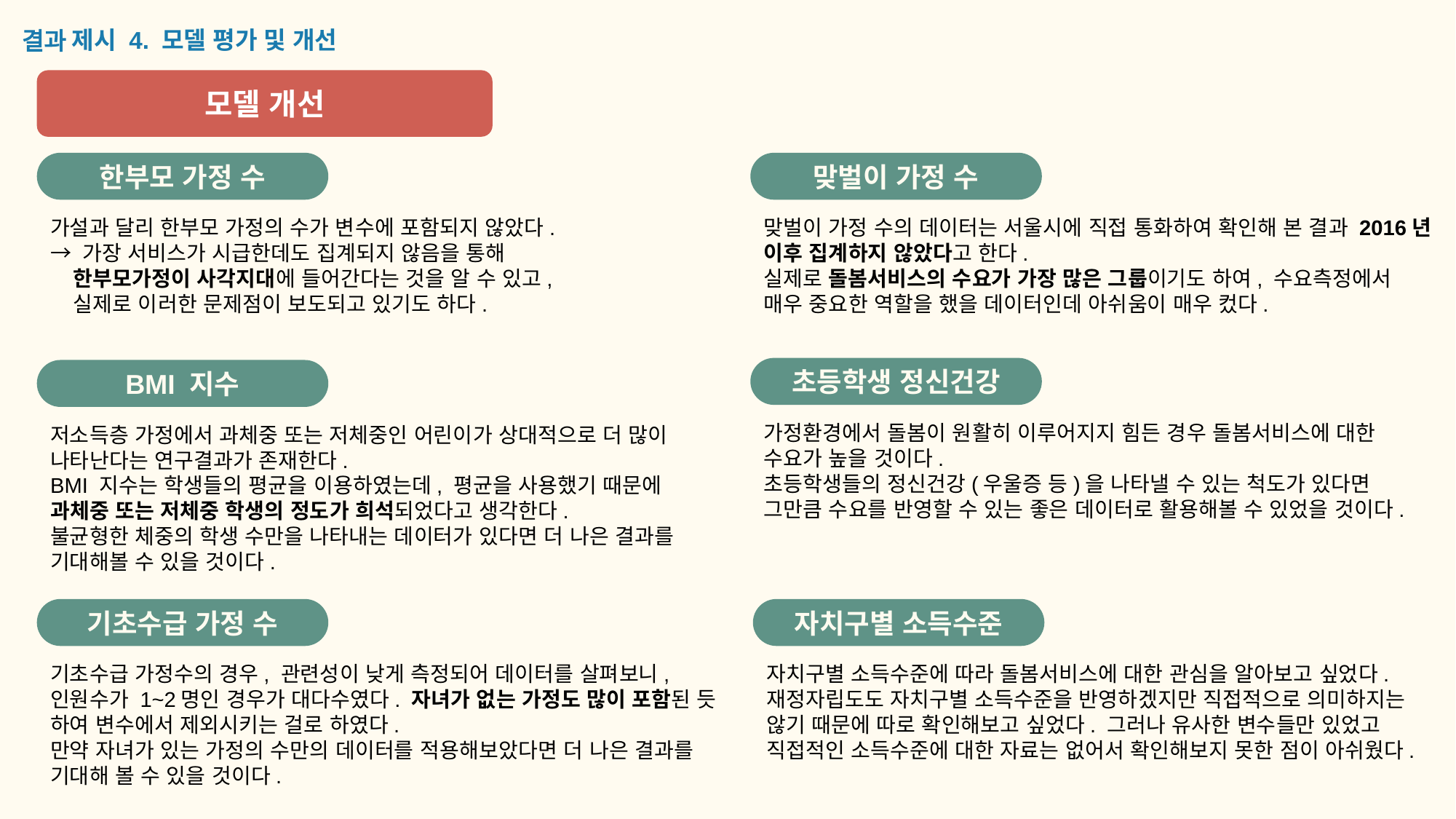

결과 제시 4. 모델 평가 및 개선
모델 개선
한부모 가정 수
맞벌이 가정 수
가설과 달리 한부모 가정의 수가 변수에 포함되지 않았다.
→ 가장 서비스가 시급한데도 집계되지 않음을 통해
   한부모가정이 사각지대에 들어간다는 것을 알 수 있고,
   실제로 이러한 문제점이 보도되고 있기도 하다.
맞벌이 가정 수의 데이터는 서울시에 직접 통화하여 확인해 본 결과 2016년 이후 집계하지 않았다고 한다.
실제로 돌봄서비스의 수요가 가장 많은 그룹이기도 하여, 수요측정에서 매우 중요한 역할을 했을 데이터인데 아쉬움이 매우 컸다.
초등학생 정신건강
BMI 지수
가정환경에서 돌봄이 원활히 이루어지지 힘든 경우 돌봄서비스에 대한 수요가 높을 것이다.
초등학생들의 정신건강(우울증 등)을 나타낼 수 있는 척도가 있다면 그만큼 수요를 반영할 수 있는 좋은 데이터로 활용해볼 수 있었을 것이다.
저소득층 가정에서 과체중 또는 저체중인 어린이가 상대적으로 더 많이 나타난다는 연구결과가 존재한다.
BMI 지수는 학생들의 평균을 이용하였는데, 평균을 사용했기 때문에 과체중 또는 저체중 학생의 정도가 희석되었다고 생각한다.
불균형한 체중의 학생 수만을 나타내는 데이터가 있다면 더 나은 결과를 기대해볼 수 있을 것이다.
기초수급 가정 수
자치구별 소득수준
기초수급 가정수의 경우, 관련성이 낮게 측정되어 데이터를 살펴보니, 인원수가 1~2명인 경우가 대다수였다. 자녀가 없는 가정도 많이 포함된 듯 하여 변수에서 제외시키는 걸로 하였다.
만약 자녀가 있는 가정의 수만의 데이터를 적용해보았다면 더 나은 결과를 기대해 볼 수 있을 것이다.
자치구별 소득수준에 따라 돌봄서비스에 대한 관심을 알아보고 싶었다. 재정자립도도 자치구별 소득수준을 반영하겠지만 직접적으로 의미하지는 않기 때문에 따로 확인해보고 싶었다. 그러나 유사한 변수들만 있었고 직접적인 소득수준에 대한 자료는 없어서 확인해보지 못한 점이 아쉬웠다.